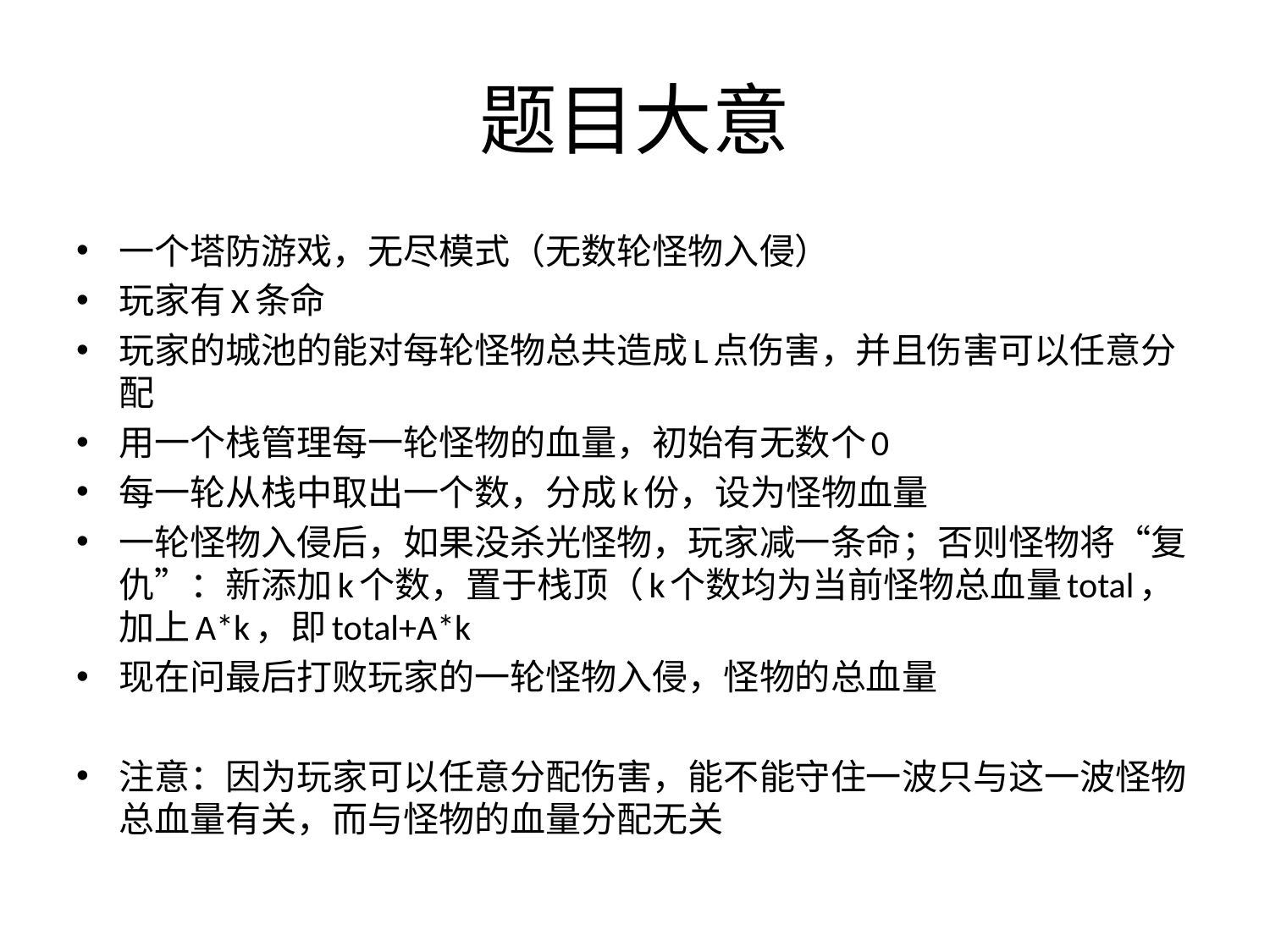

# 题目大意
一个塔防游戏，无尽模式（无数轮怪物入侵）
玩家有X条命
玩家的城池的能对每轮怪物总共造成L点伤害，并且伤害可以任意分配
用一个栈管理每一轮怪物的血量，初始有无数个0
每一轮从栈中取出一个数，分成k份，设为怪物血量
一轮怪物入侵后，如果没杀光怪物，玩家减一条命；否则怪物将“复仇”：新添加k个数，置于栈顶（k个数均为当前怪物总血量total，加上A*k，即total+A*k
现在问最后打败玩家的一轮怪物入侵，怪物的总血量

注意：因为玩家可以任意分配伤害，能不能守住一波只与这一波怪物总血量有关，而与怪物的血量分配无关